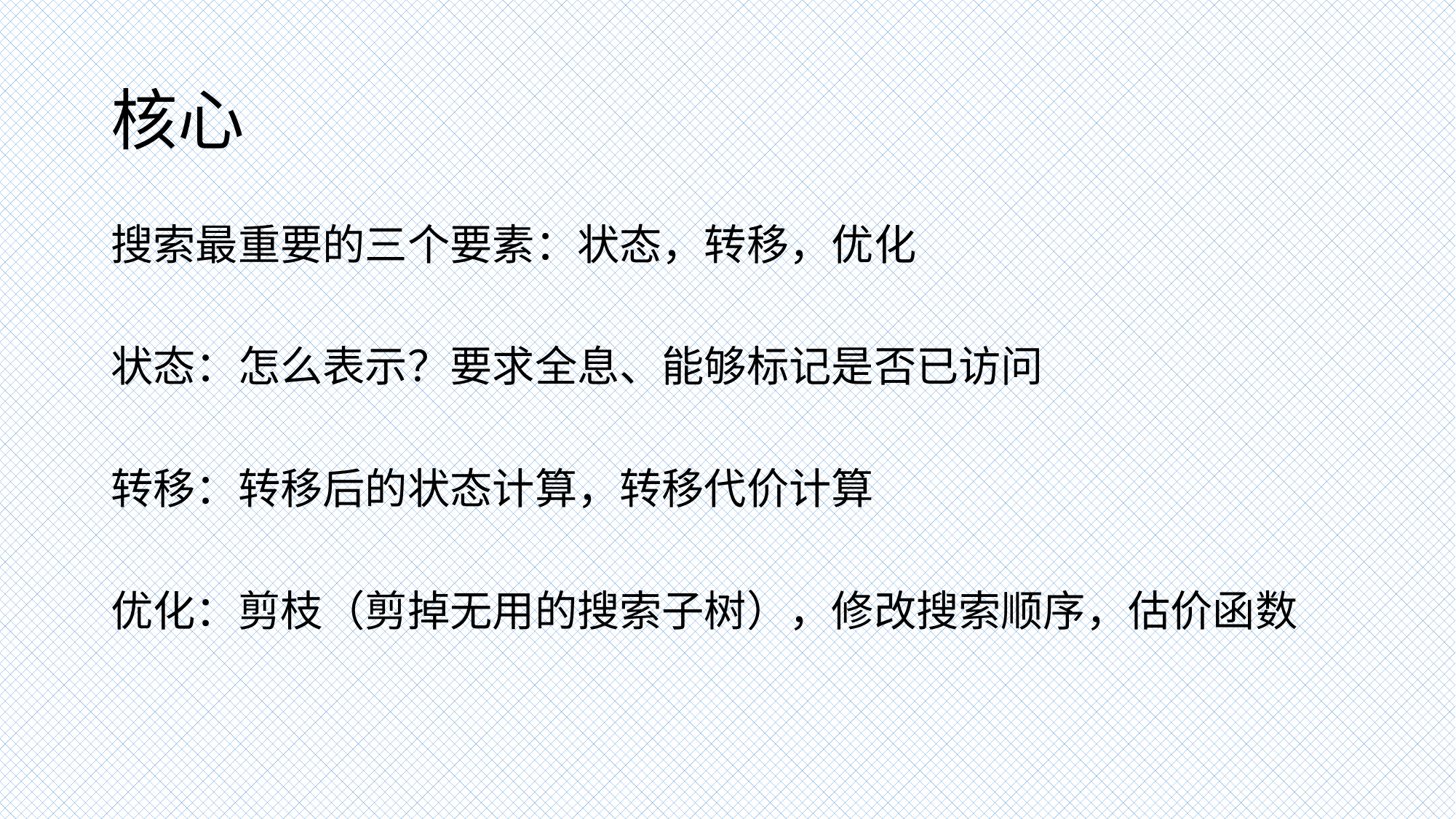

# 核心
搜索最重要的三个要素：状态，转移，优化

状态：怎么表示？要求全息、能够标记是否已访问

转移：转移后的状态计算，转移代价计算

优化：剪枝（剪掉无用的搜索子树），修改搜索顺序，估价函数